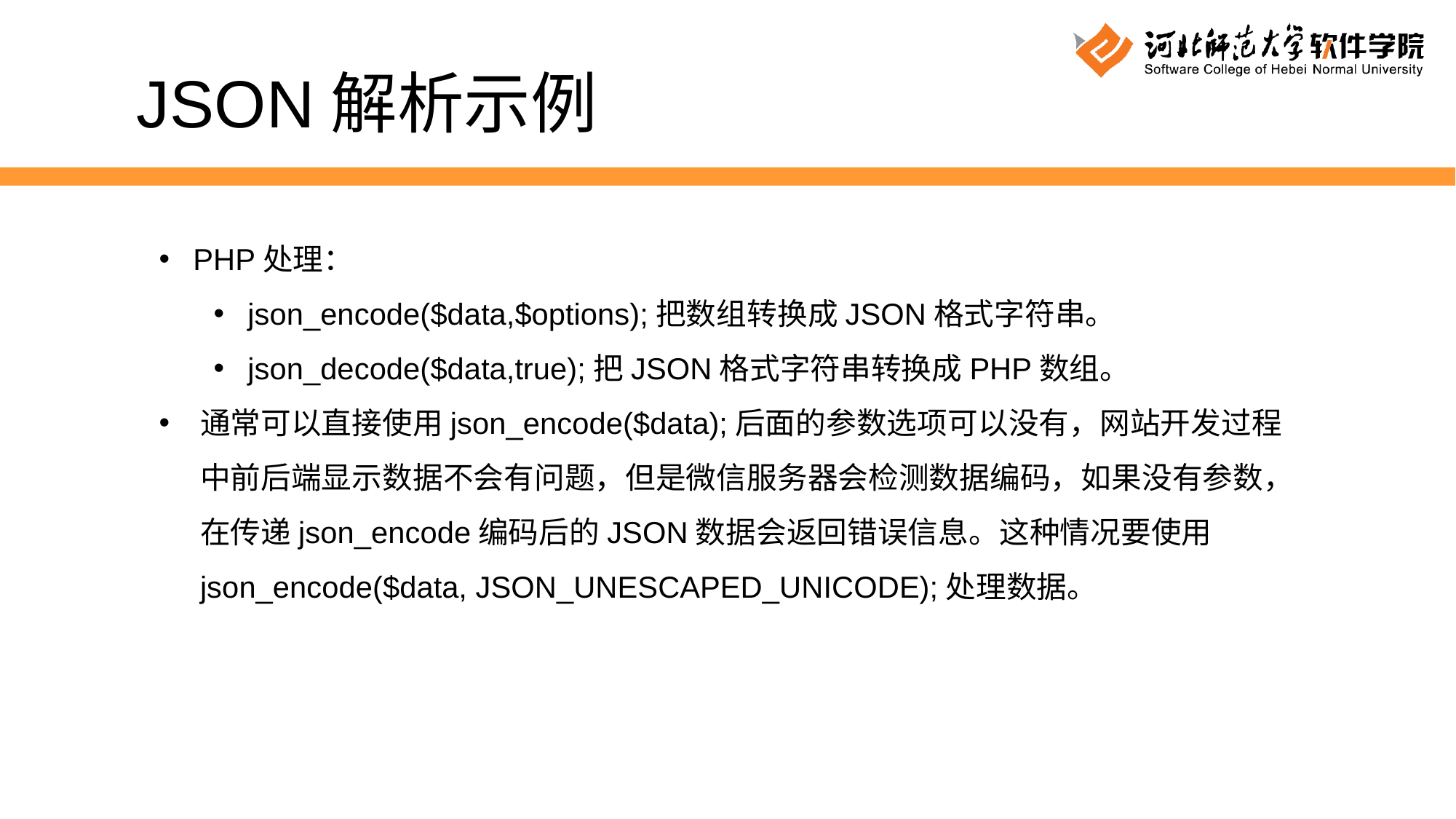

JSON解析示例
PHP处理：
json_encode($data,$options);把数组转换成JSON格式字符串。
json_decode($data,true);把JSON格式字符串转换成PHP数组。
通常可以直接使用json_encode($data);后面的参数选项可以没有，网站开发过程中前后端显示数据不会有问题，但是微信服务器会检测数据编码，如果没有参数，在传递json_encode编码后的JSON数据会返回错误信息。这种情况要使用json_encode($data, JSON_UNESCAPED_UNICODE);处理数据。